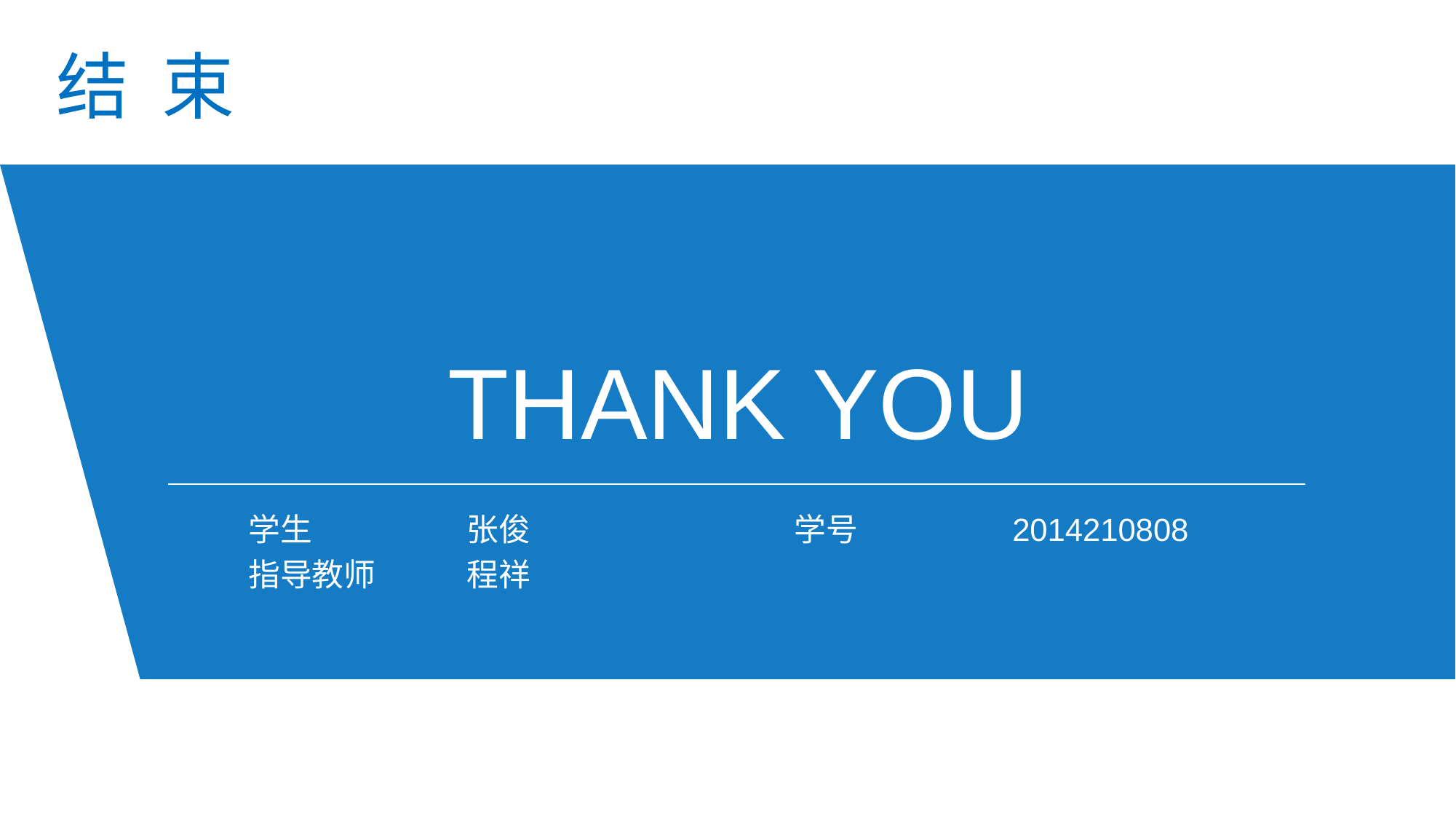

结  束

THANK YOU
学生		张俊 			学号		2014210808
指导教师	程祥